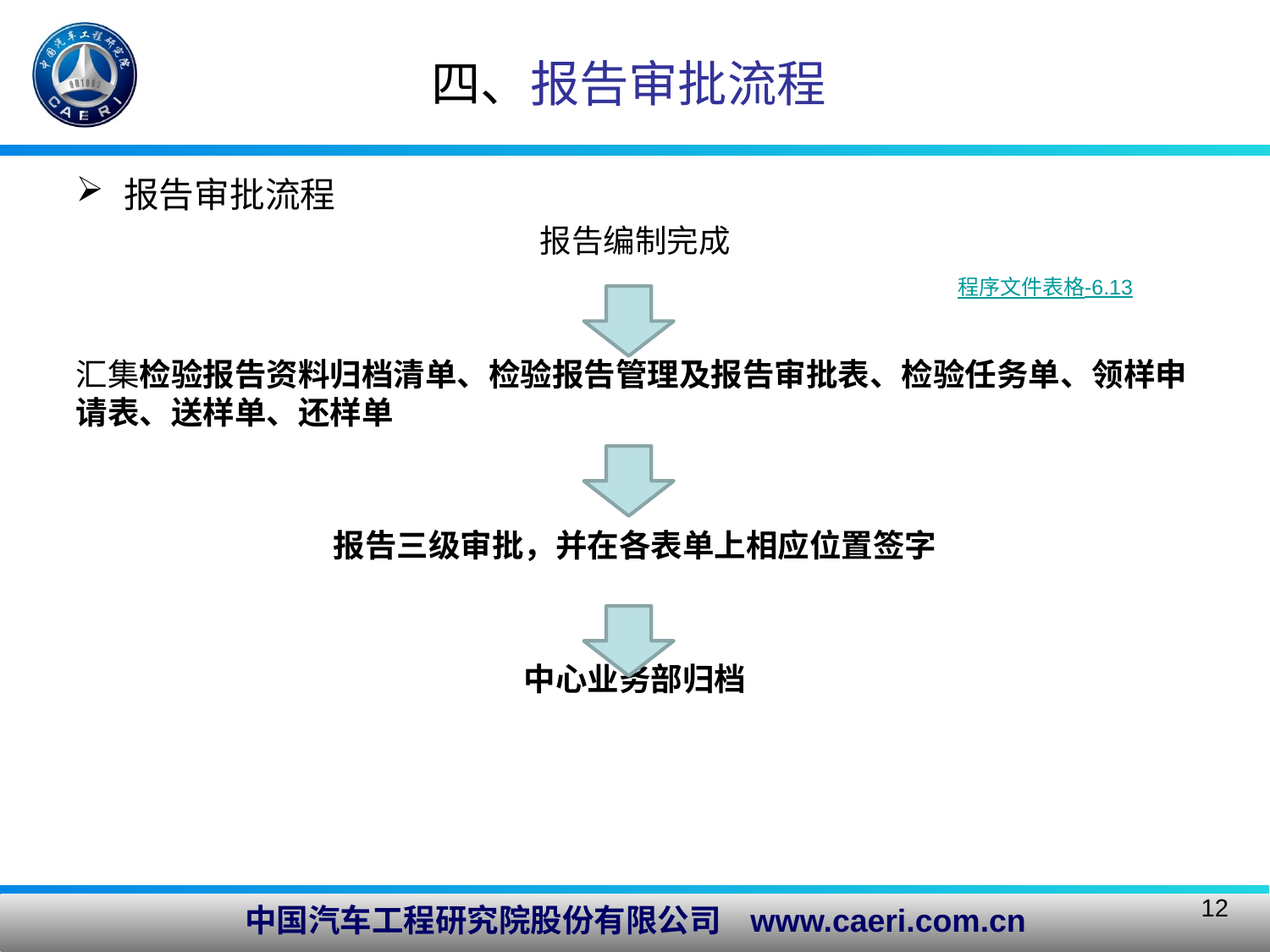

四、报告审批流程
报告审批流程
报告编制完成

汇集检验报告资料归档清单、检验报告管理及报告审批表、检验任务单、领样申请表、送样单、还样单

报告三级审批，并在各表单上相应位置签字

中心业务部归档
程序文件表格-6.13

12